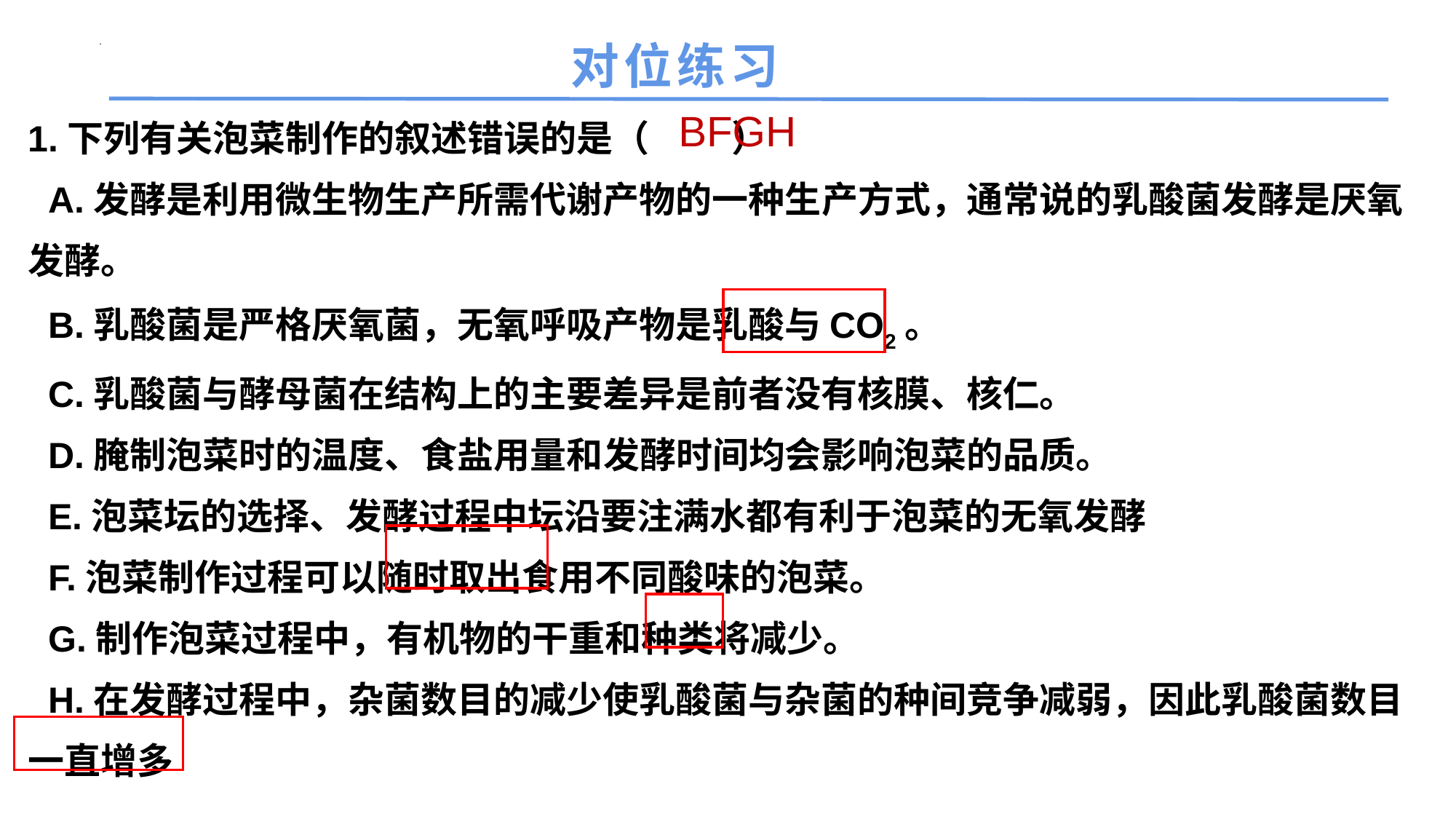

对位练习
1.下列有关泡菜制作的叙述错误的是（          ）
  A.发酵是利用微生物生产所需代谢产物的一种生产方式，通常说的乳酸菌发酵是厌氧发酵。
  B.乳酸菌是严格厌氧菌，无氧呼吸产物是乳酸与CO2。
  C.乳酸菌与酵母菌在结构上的主要差异是前者没有核膜、核仁。
  D.腌制泡菜时的温度、食盐用量和发酵时间均会影响泡菜的品质。
  E.泡菜坛的选择、发酵过程中坛沿要注满水都有利于泡菜的无氧发酵
  F.泡菜制作过程可以随时取出食用不同酸味的泡菜。
  G.制作泡菜过程中，有机物的干重和种类将减少。
  H.在发酵过程中，杂菌数目的减少使乳酸菌与杂菌的种间竞争减弱，因此乳酸菌数目一直增多
BFGH